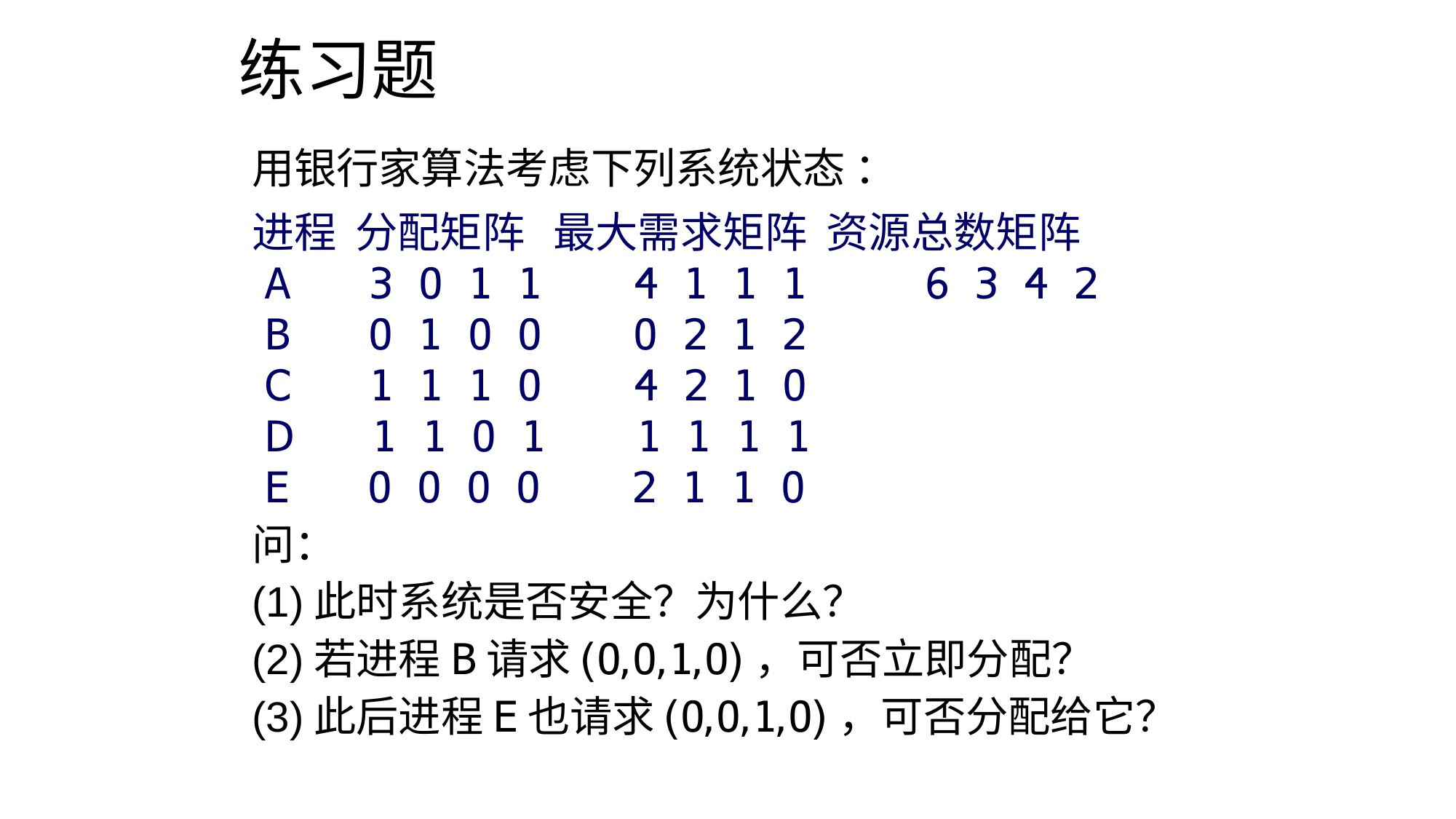

练习题
用银行家算法考虑下列系统状态 ：
进程  分配矩阵   最大需求矩阵  资源总数矩阵
 A      3  0  1  1       4  1  1  1         6  3  4  2
 B      0  1  0  0       0  2  1  2
 C      1  1  1  0       4  2  1  0
 D      1  1  0  1       1  1  1  1
 E      0  0  0  0       2  1  1  0
问：
(1)此时系统是否安全？为什么？
(2)若进程B请求(0,0,1,0)，可否立即分配？
(3)此后进程E也请求(0,0,1,0)，可否分配给它？